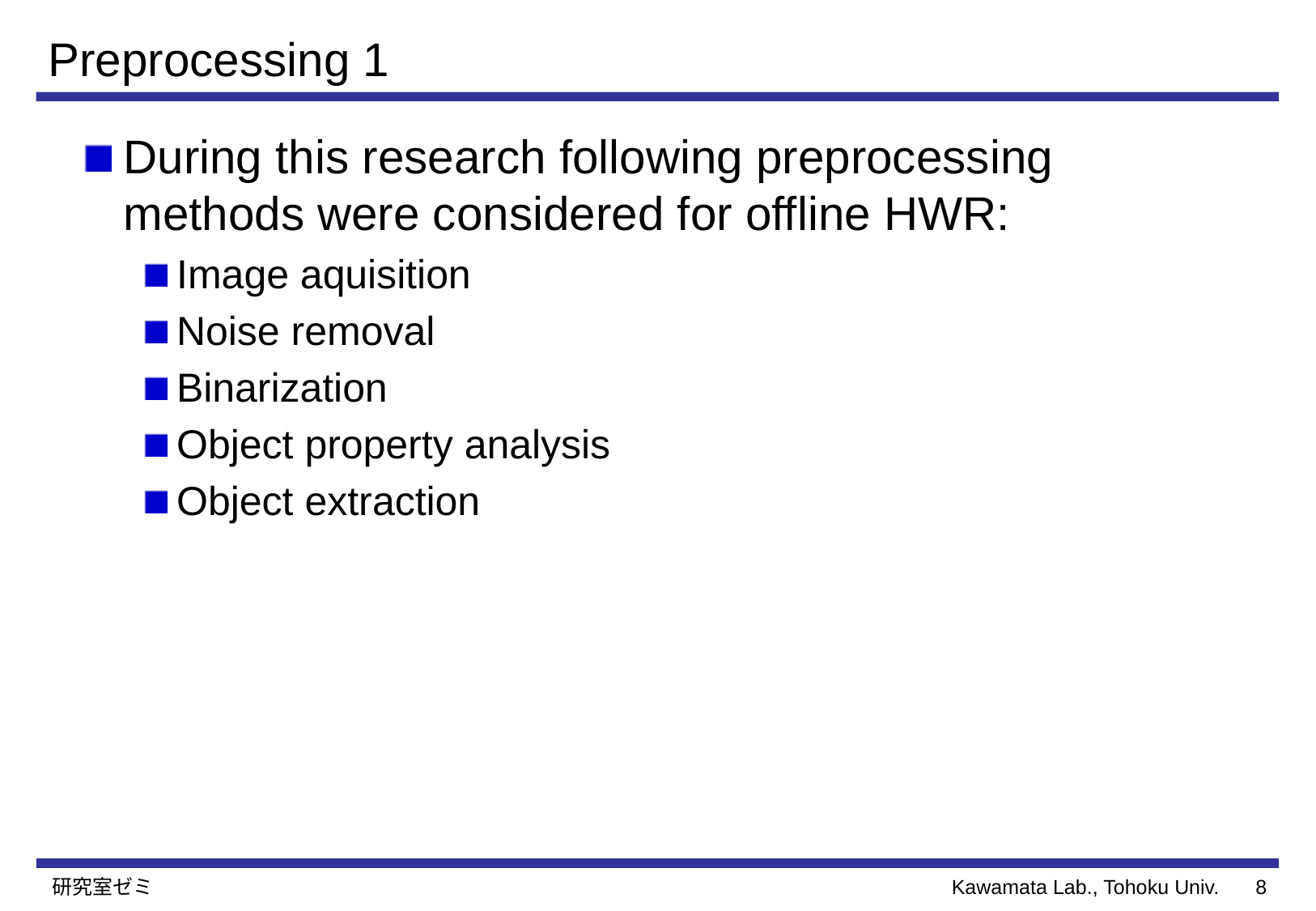

# Preprocessing 1
During this research following preprocessing methods were considered for offline HWR:
Image aquisition
Noise removal
Binarization
Object property analysis
Object extraction
研究室ゼミ
8